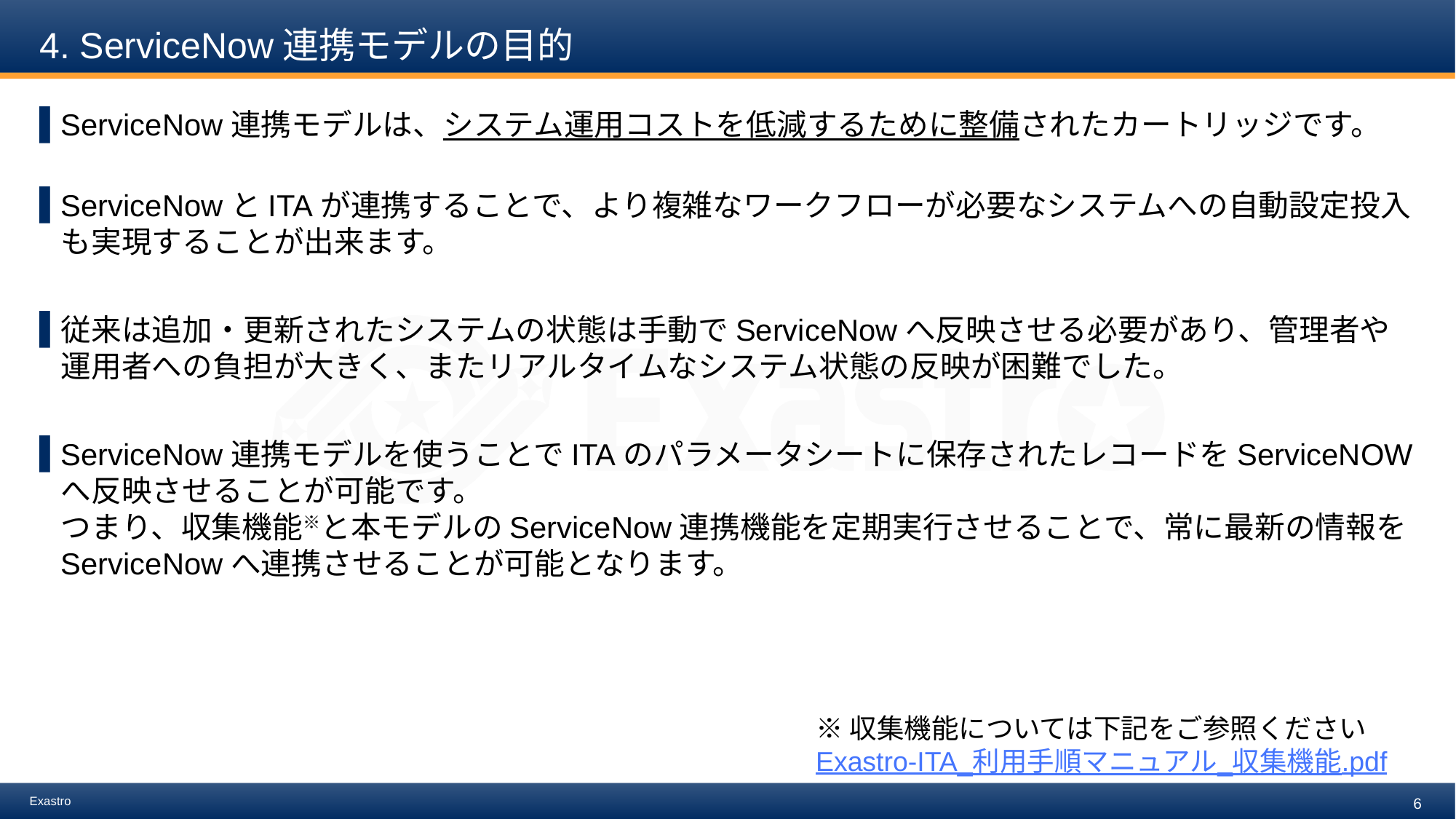

# 4. ServiceNow連携モデルの目的
ServiceNow連携モデルは、システム運用コストを低減するために整備されたカートリッジです。
ServiceNowとITAが連携することで、より複雑なワークフローが必要なシステムへの自動設定投入も実現することが出来ます。

従来は追加・更新されたシステムの状態は手動でServiceNowへ反映させる必要があり、管理者や運用者への負担が大きく、またリアルタイムなシステム状態の反映が困難でした。

ServiceNow連携モデルを使うことでITAのパラメータシートに保存されたレコードをServiceNOWへ反映させることが可能です。
つまり、収集機能※と本モデルのServiceNow連携機能を定期実行させることで、常に最新の情報をServiceNowへ連携させることが可能となります。

※収集機能については下記をご参照ください
Exastro-ITA_利用手順マニュアル_収集機能.pdf